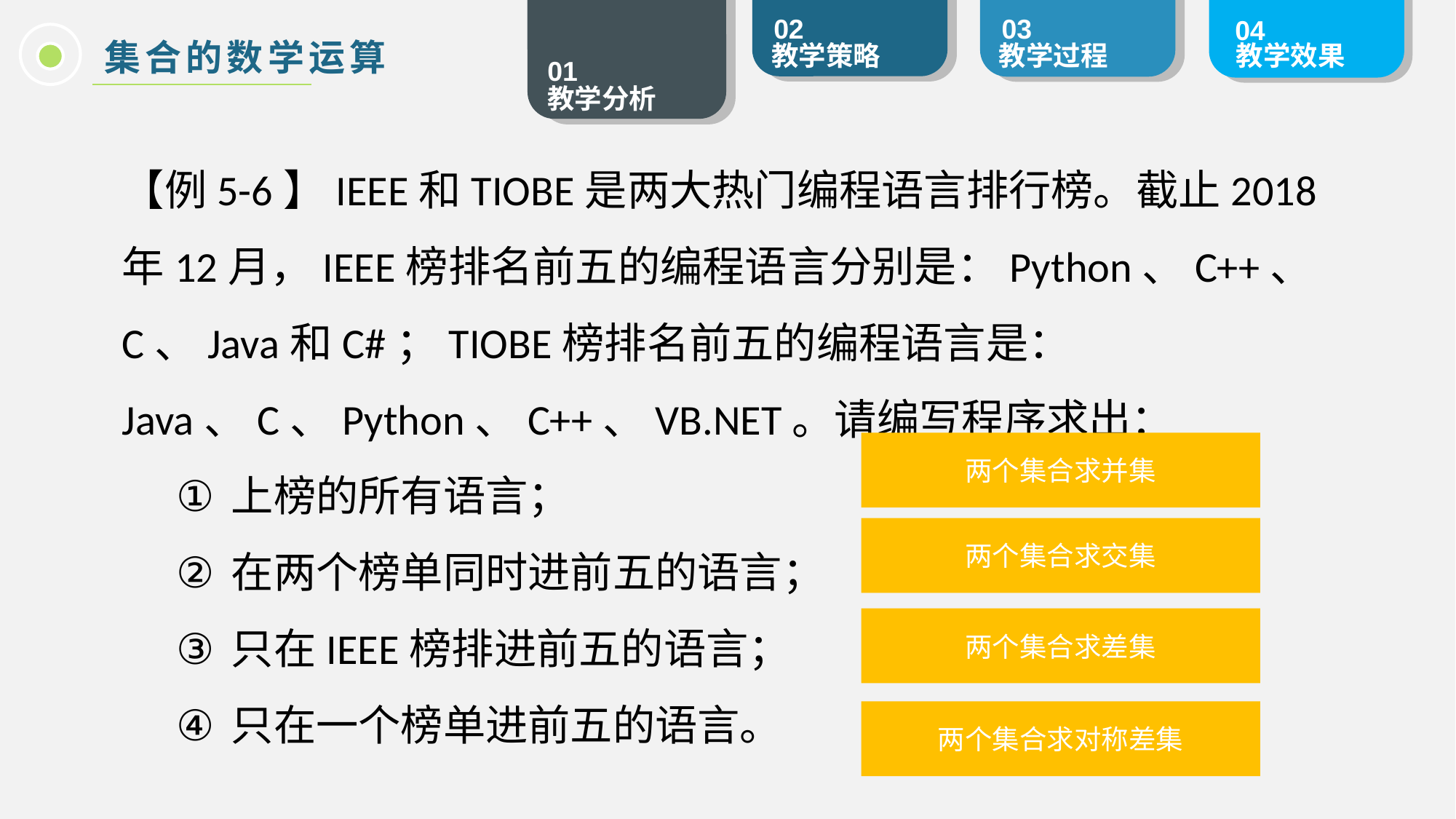

集合的数学运算
【例5-6】IEEE和TIOBE是两大热门编程语言排行榜。截止2018年12月，IEEE榜排名前五的编程语言分别是：Python、C++、C、Java和C#；TIOBE榜排名前五的编程语言是：Java、C、Python、C++、VB.NET。请编写程序求出：
上榜的所有语言；
在两个榜单同时进前五的语言；
只在IEEE榜排进前五的语言；
只在一个榜单进前五的语言。
两个集合求并集
两个集合求交集
两个集合求差集
两个集合求对称差集